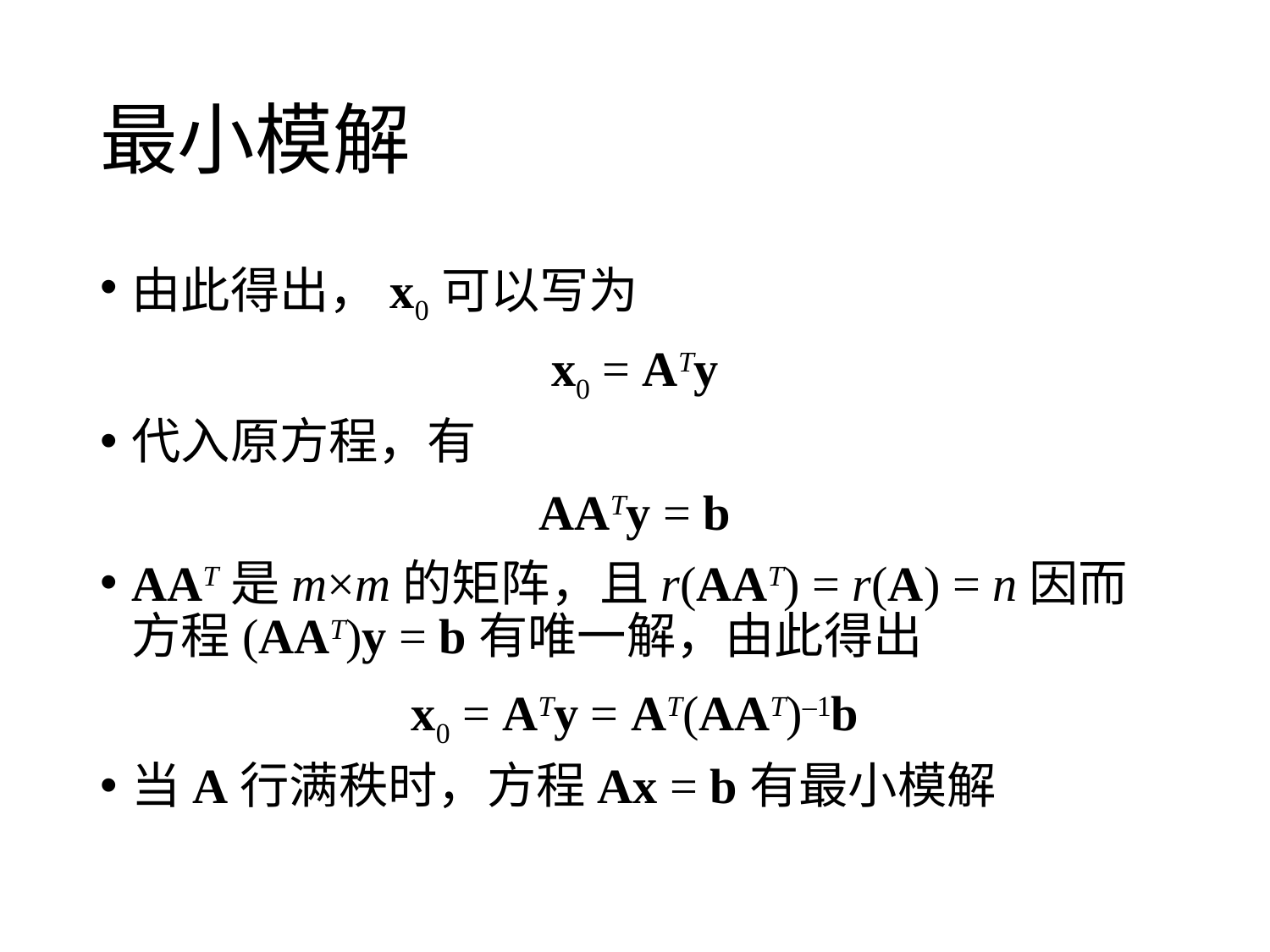

# 最小模解
由此得出，x0可以写为
x0 = ATy
代入原方程，有
AATy = b
AAT是m×m的矩阵，且r(AAT) = r(A) = n因而方程(AAT)y = b有唯一解，由此得出
x0 = ATy = AT(AAT)–1b
当A行满秩时，方程Ax = b有最小模解